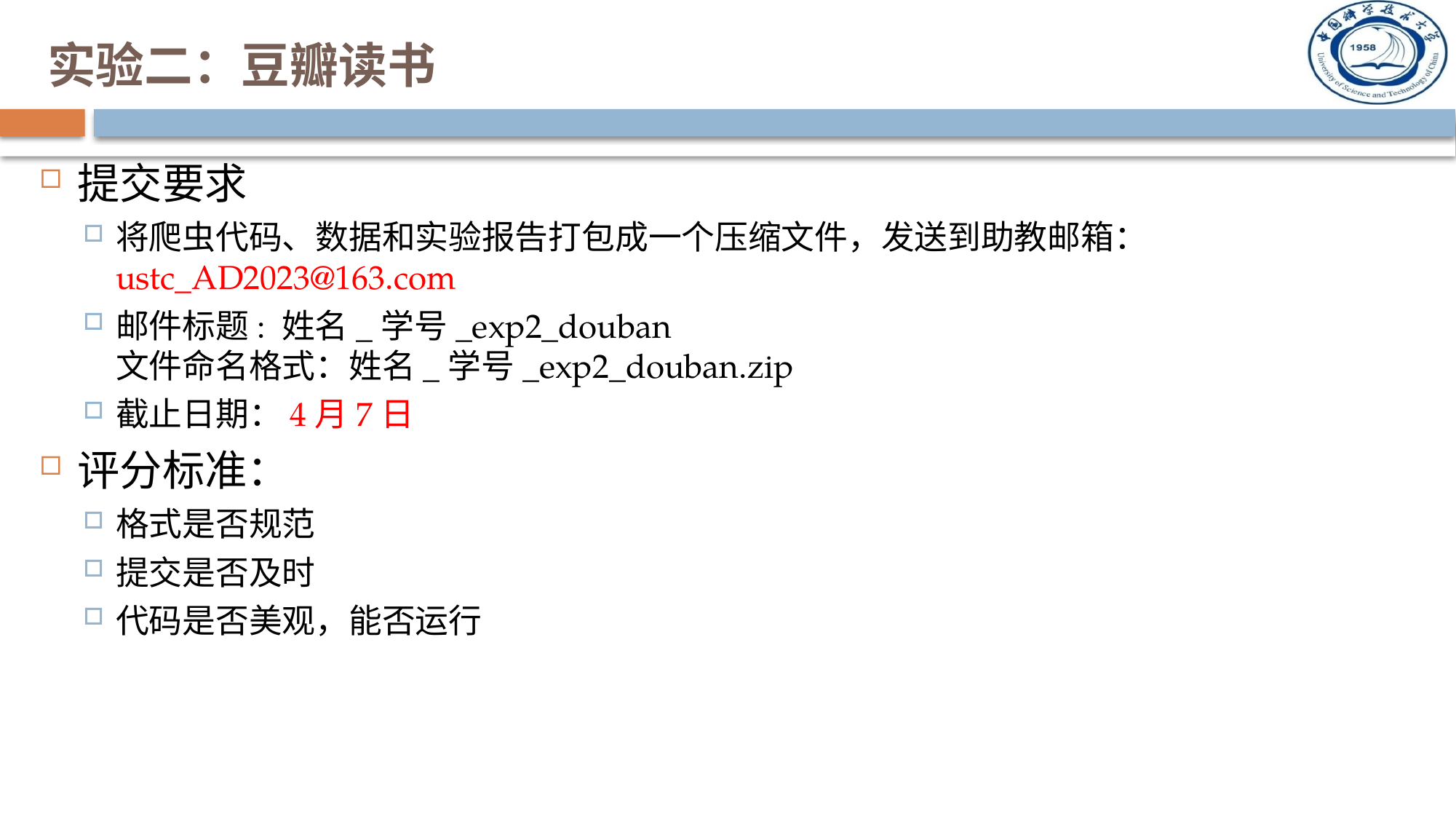

# 实验二：豆瓣读书
提交要求
将爬虫代码、数据和实验报告打包成一个压缩文件，发送到助教邮箱：ustc_AD2023@163.com
邮件标题: 姓名_学号_exp2_douban
文件命名格式：姓名_学号_exp2_douban.zip
截止日期：4月7日
评分标准：
格式是否规范
提交是否及时
代码是否美观，能否运行